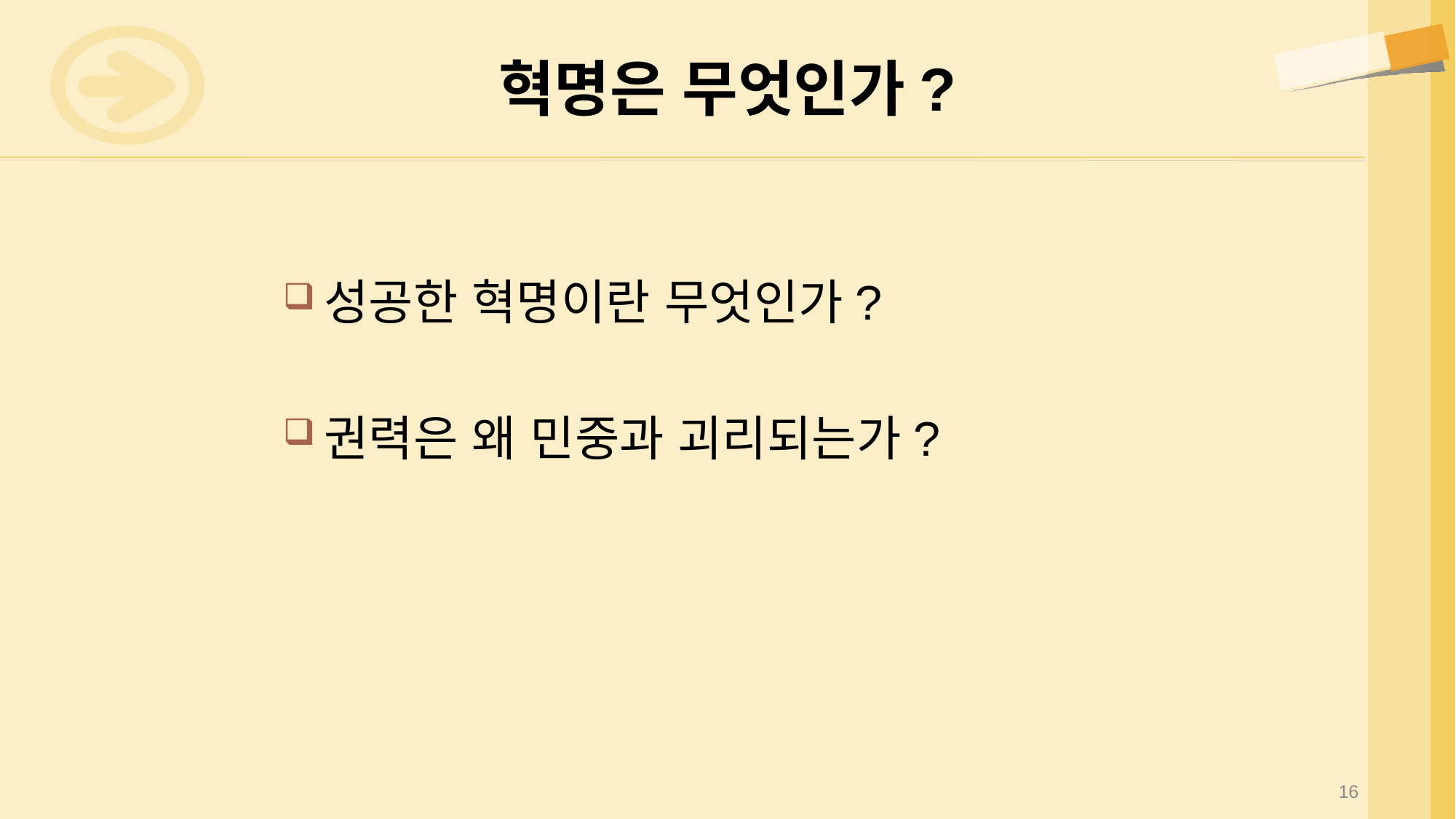

# 혁명은 무엇인가?
성공한 혁명이란 무엇인가?

권력은 왜 민중과 괴리되는가?
16